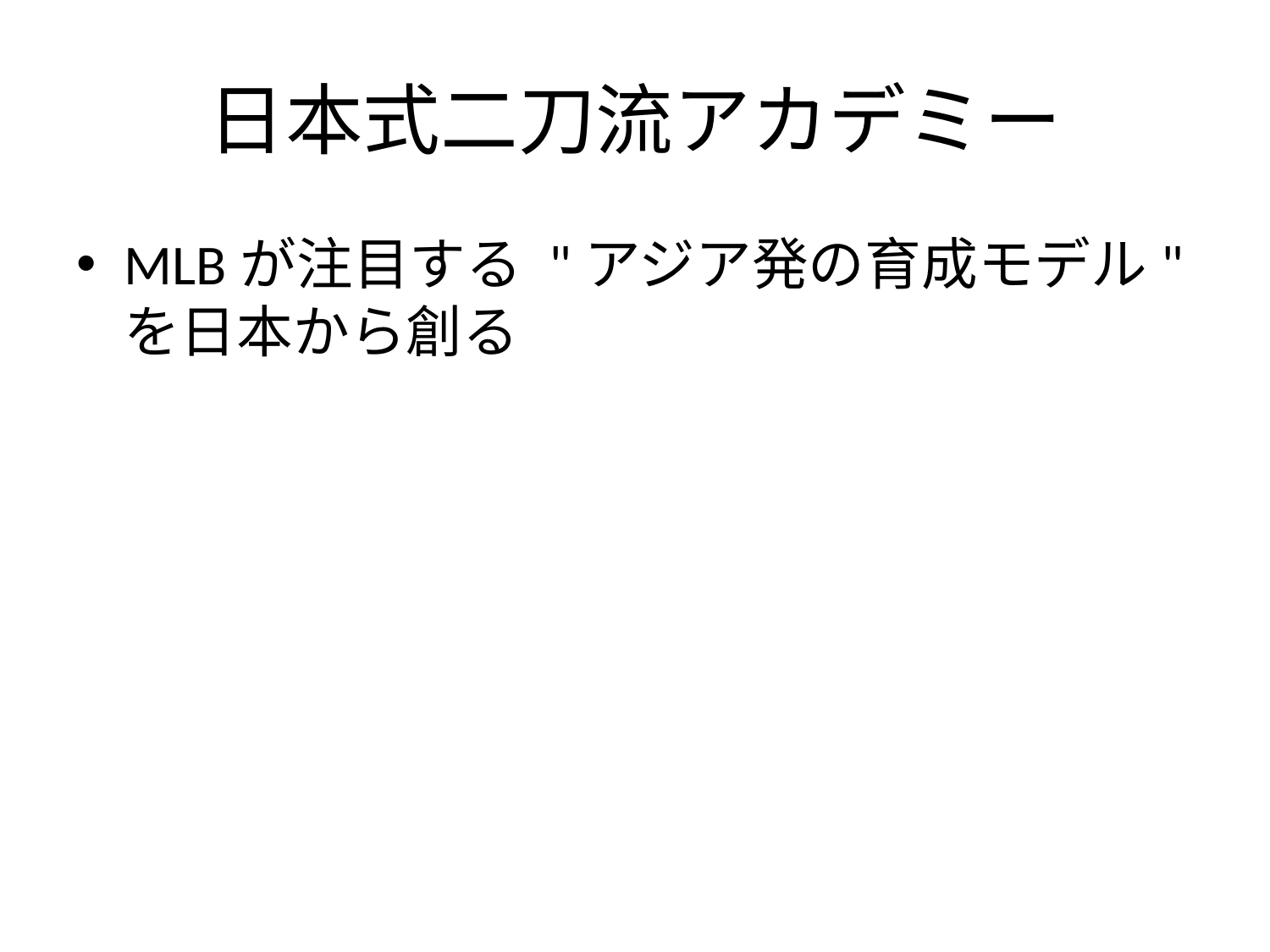

# 日本式二刀流アカデミー
MLBが注目する "アジア発の育成モデル" を日本から創る